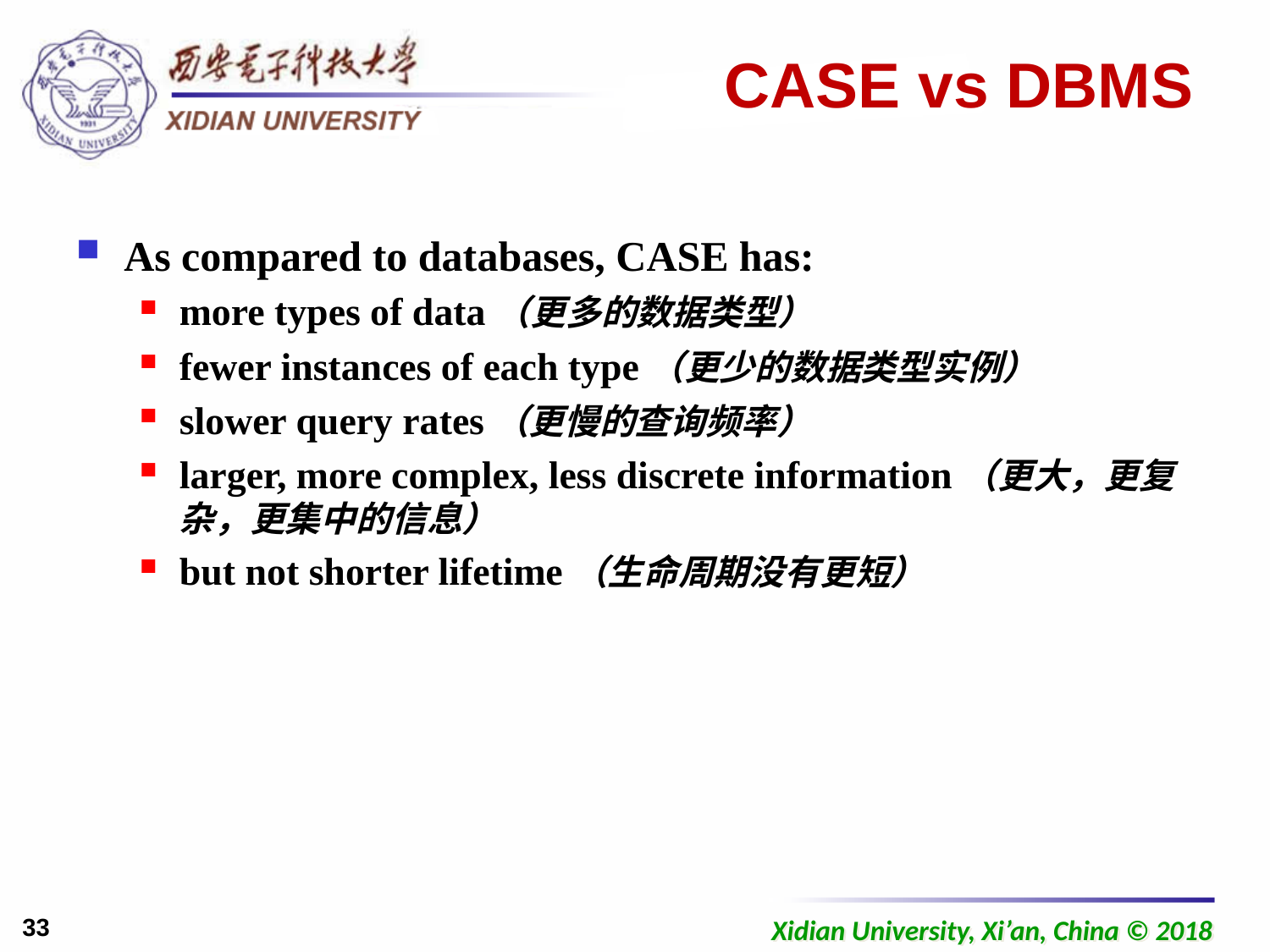

# CASE vs DBMS
As compared to databases, CASE has:
more types of data（更多的数据类型）
fewer instances of each type（更少的数据类型实例）
slower query rates（更慢的查询频率）
larger, more complex, less discrete information（更大，更复杂，更集中的信息）
but not shorter lifetime（生命周期没有更短）